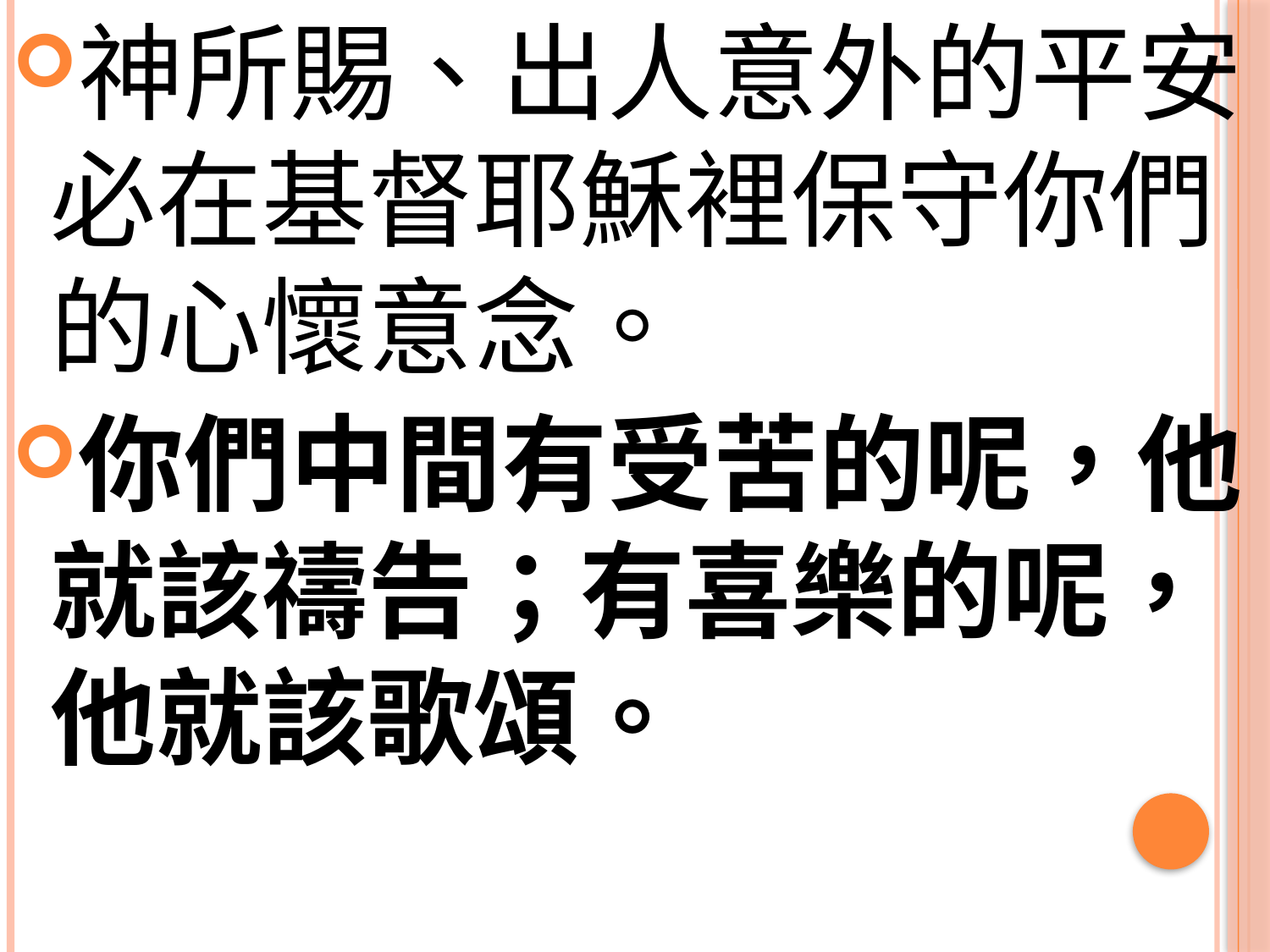

神所賜、出人意外的平安必在基督耶穌裡保守你們的心懷意念。
你們中間有受苦的呢，他就該禱告；有喜樂的呢，他就該歌頌。